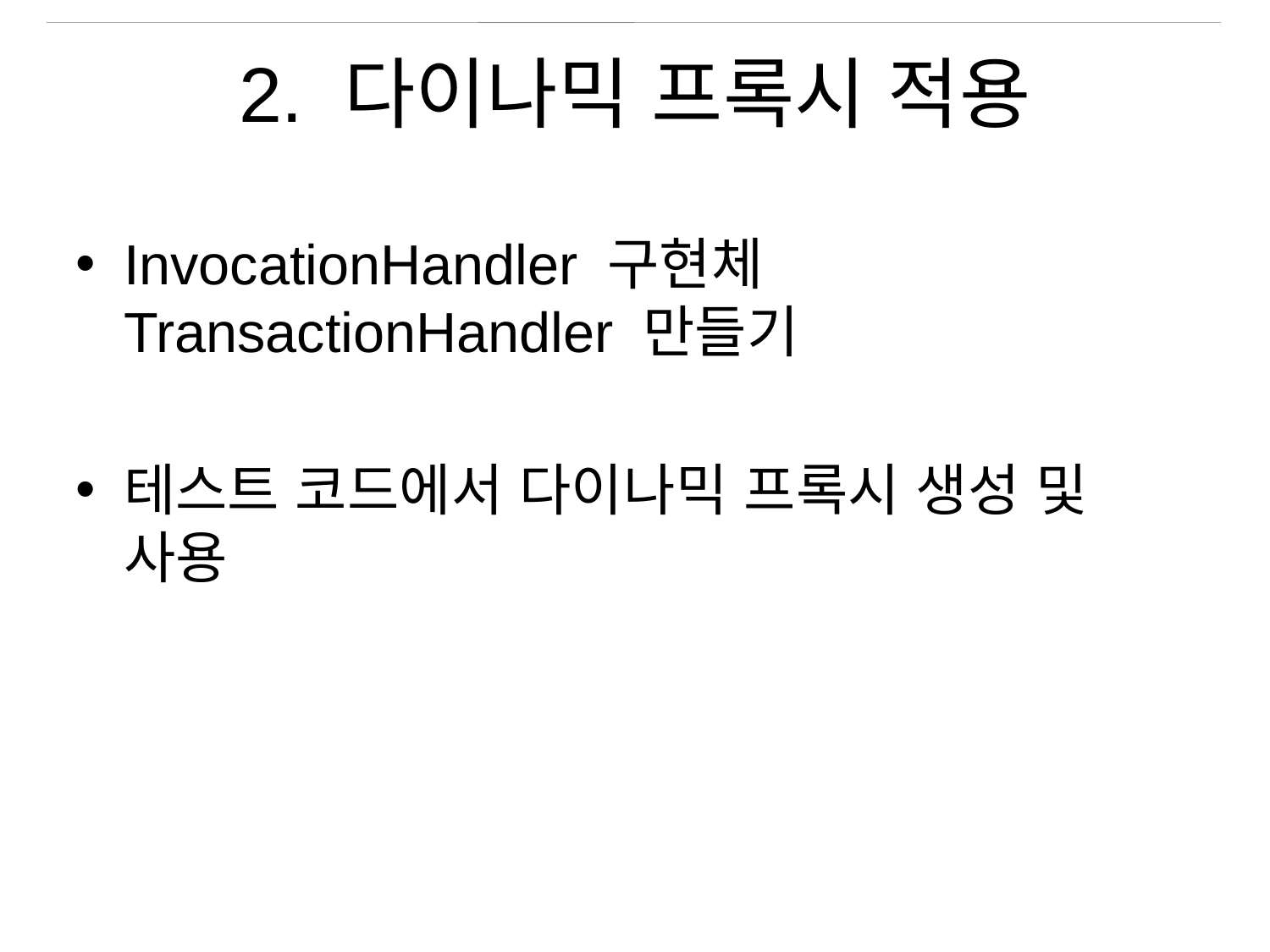

# 2. 다이나믹 프록시 적용
InvocationHandler 구현체 TransactionHandler 만들기

테스트 코드에서 다이나믹 프록시 생성 및 사용